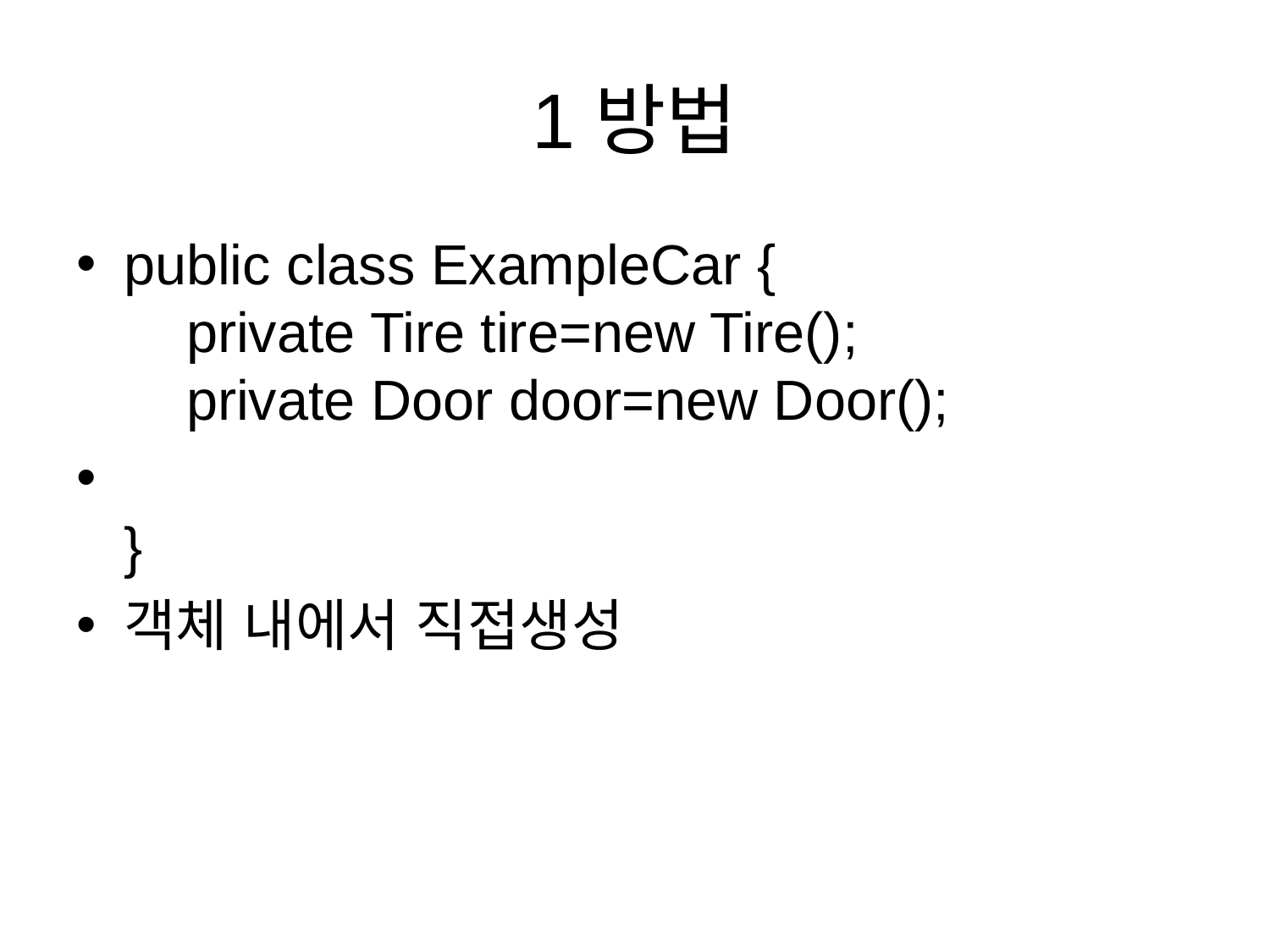

# 1방법
public class ExampleCar {
    private Tire tire=new Tire();
    private Door door=new Door();
}
객체 내에서 직접생성